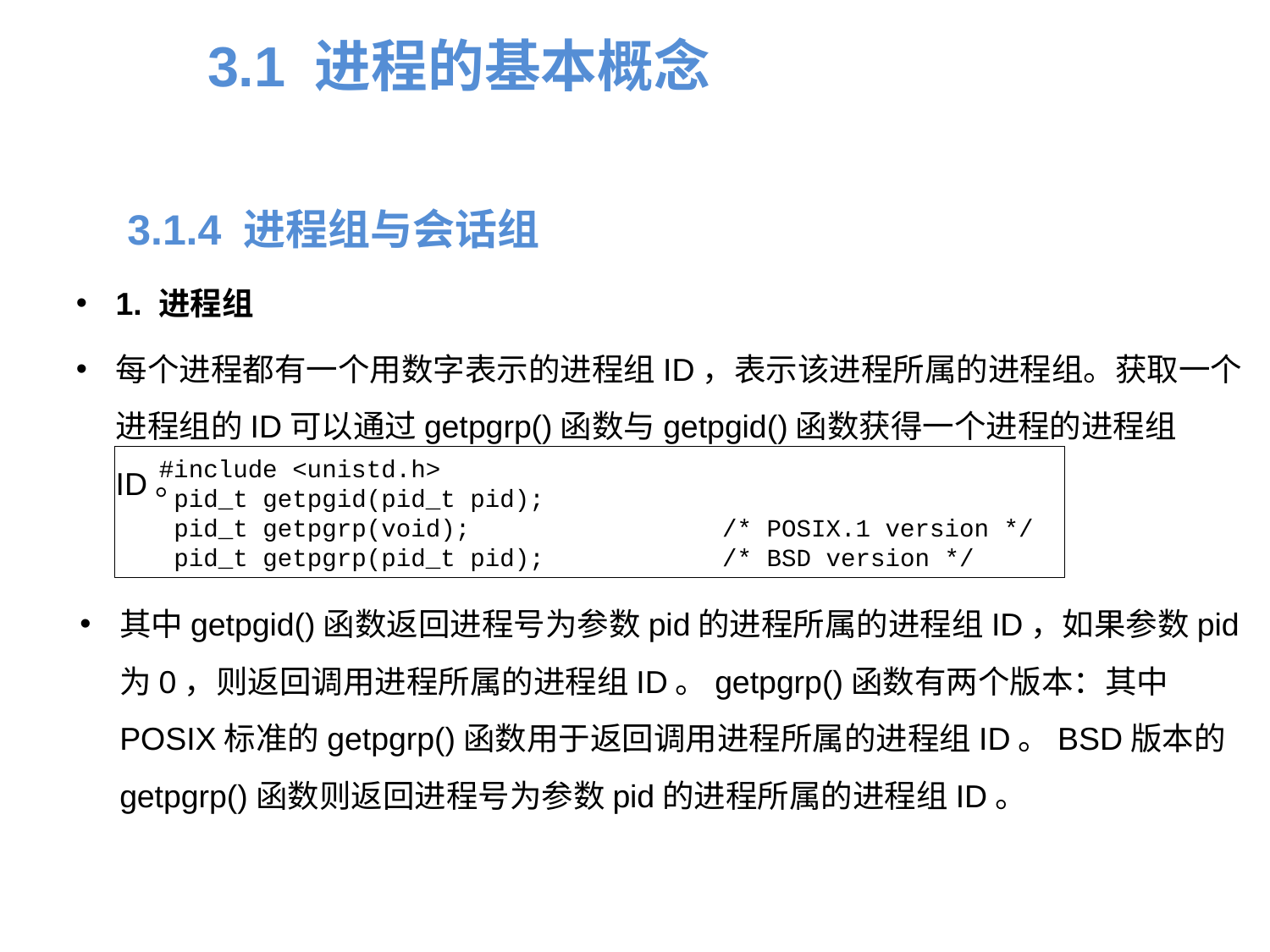

3.1 进程的基本概念
3.1.4 进程组与会话组
1. 进程组
每个进程都有一个用数字表示的进程组ID，表示该进程所属的进程组。获取一个进程组的ID可以通过getpgrp()函数与getpgid()函数获得一个进程的进程组ID。
#include <unistd.h>
 pid_t getpgid(pid_t pid);
 pid_t getpgrp(void);                 /* POSIX.1 version */
 pid_t getpgrp(pid_t pid);            /* BSD version */
其中getpgid()函数返回进程号为参数pid的进程所属的进程组ID，如果参数pid为0，则返回调用进程所属的进程组ID。getpgrp()函数有两个版本：其中POSIX标准的getpgrp()函数用于返回调用进程所属的进程组ID。BSD版本的getpgrp()函数则返回进程号为参数pid的进程所属的进程组ID。